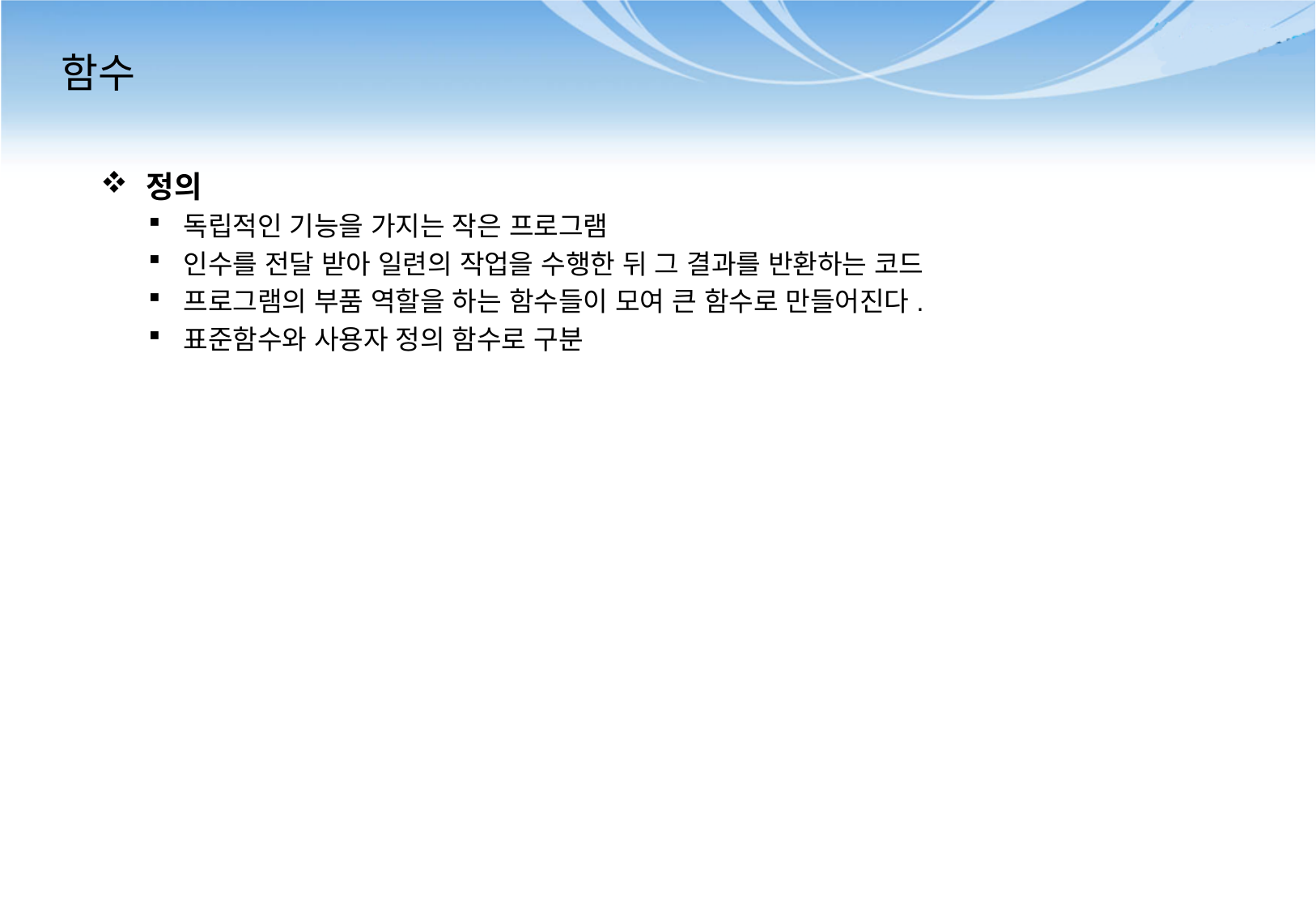

# 함수
정의
독립적인 기능을 가지는 작은 프로그램
인수를 전달 받아 일련의 작업을 수행한 뒤 그 결과를 반환하는 코드
프로그램의 부품 역할을 하는 함수들이 모여 큰 함수로 만들어진다.
표준함수와 사용자 정의 함수로 구분